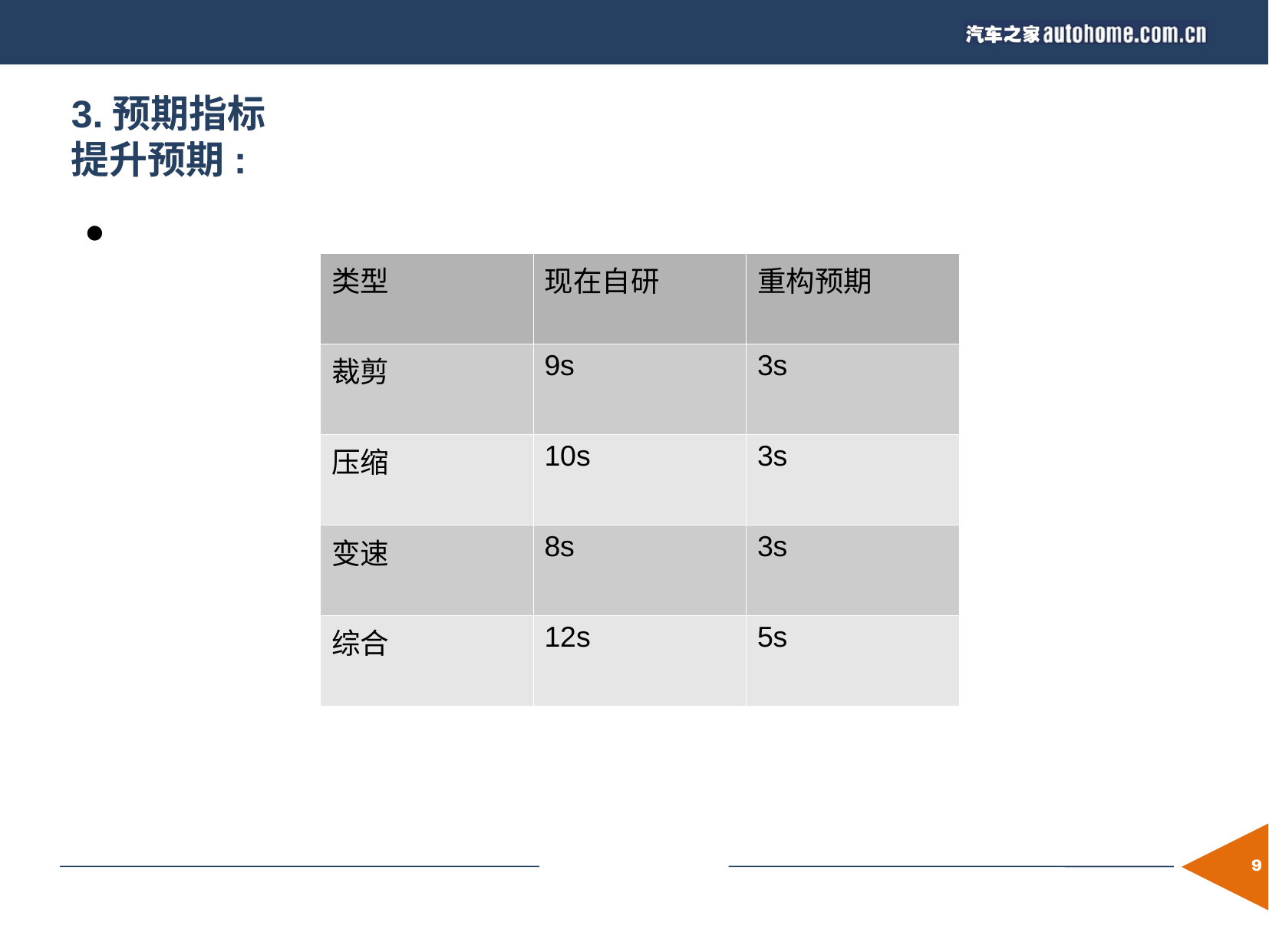

3.预期指标
提升预期:

| 类型 | 现在自研 | 重构预期 |
| --- | --- | --- |
| 裁剪 | 9s | 3s |
| 压缩 | 10s | 3s |
| 变速 | 8s | 3s |
| 综合 | 12s | 5s |
9